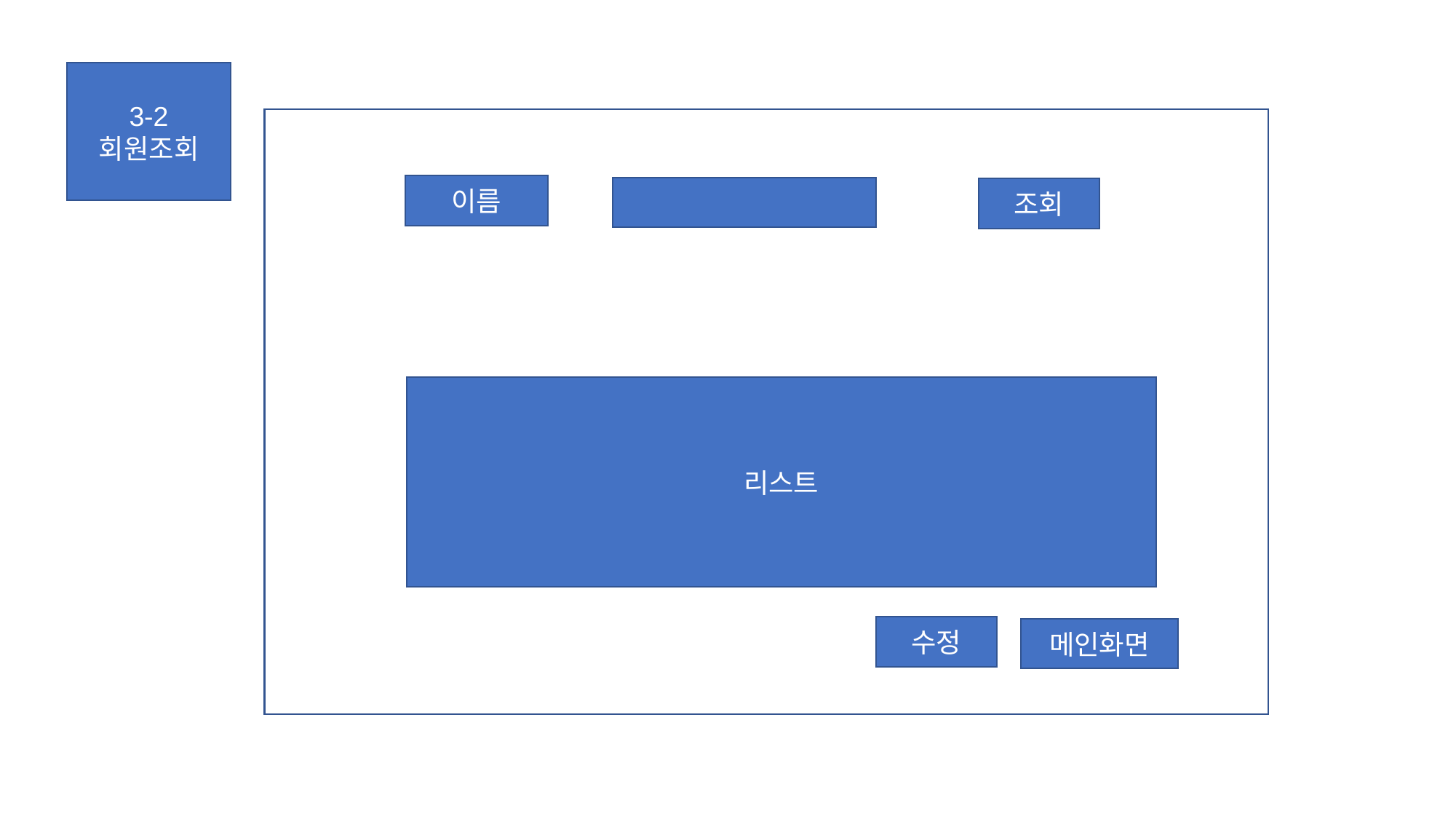

3-2
회원조회

이름

조회
리스트
수정
메인화면